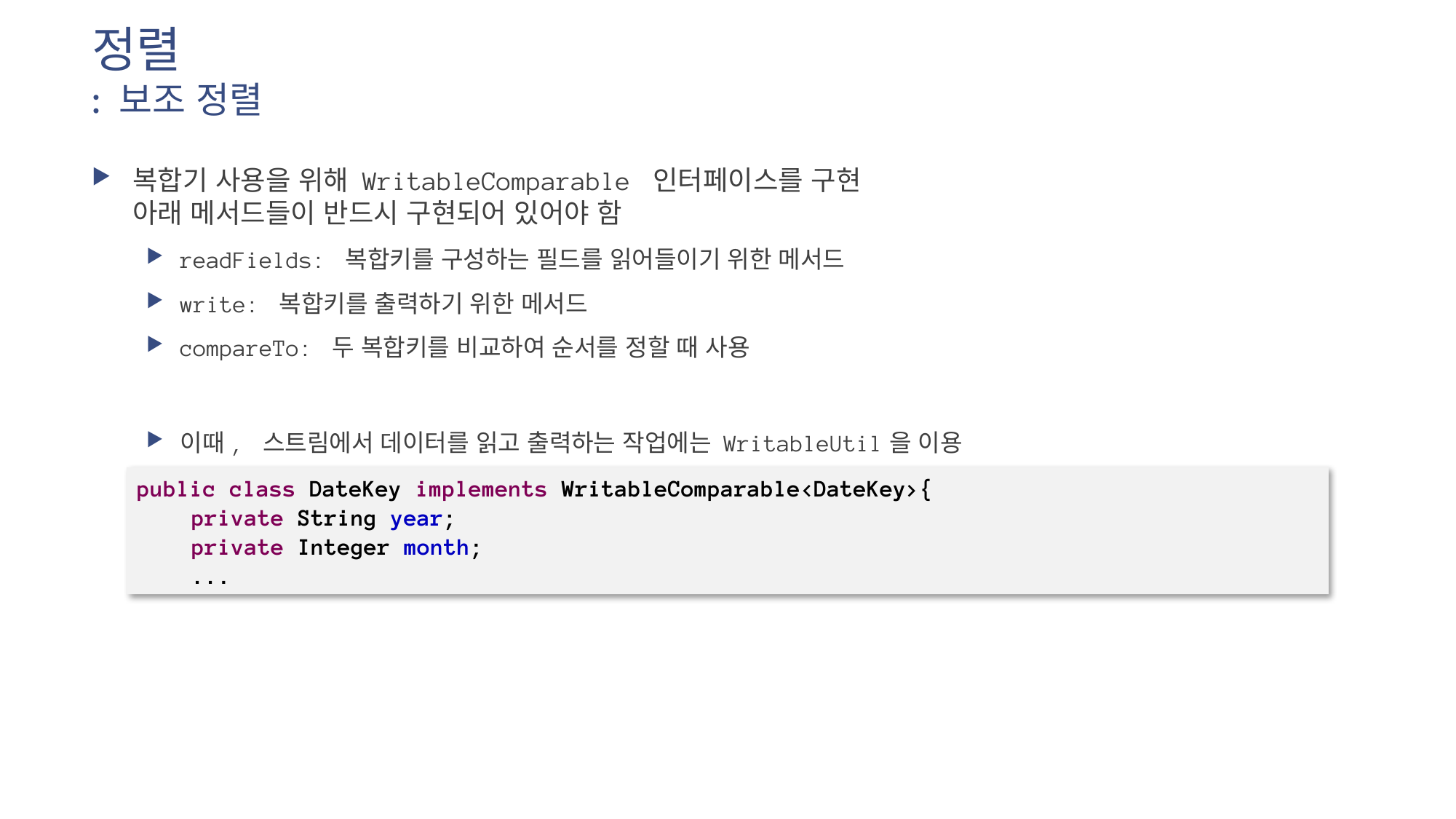

# 정렬 : 보조 정렬
복합기 사용을 위해 WritableComparable 인터페이스를 구현
아래 메서드들이 반드시 구현되어 있어야 함
readFields: 복합키를 구성하는 필드를 읽어들이기 위한 메서드
write: 복합키를 출력하기 위한 메서드
compareTo: 두 복합키를 비교하여 순서를 정할 때 사용

이때, 스트림에서 데이터를 읽고 출력하는 작업에는 WritableUtil을 이용

public class DateKey implements WritableComparable<DateKey>{
private String year;
private Integer month;
...